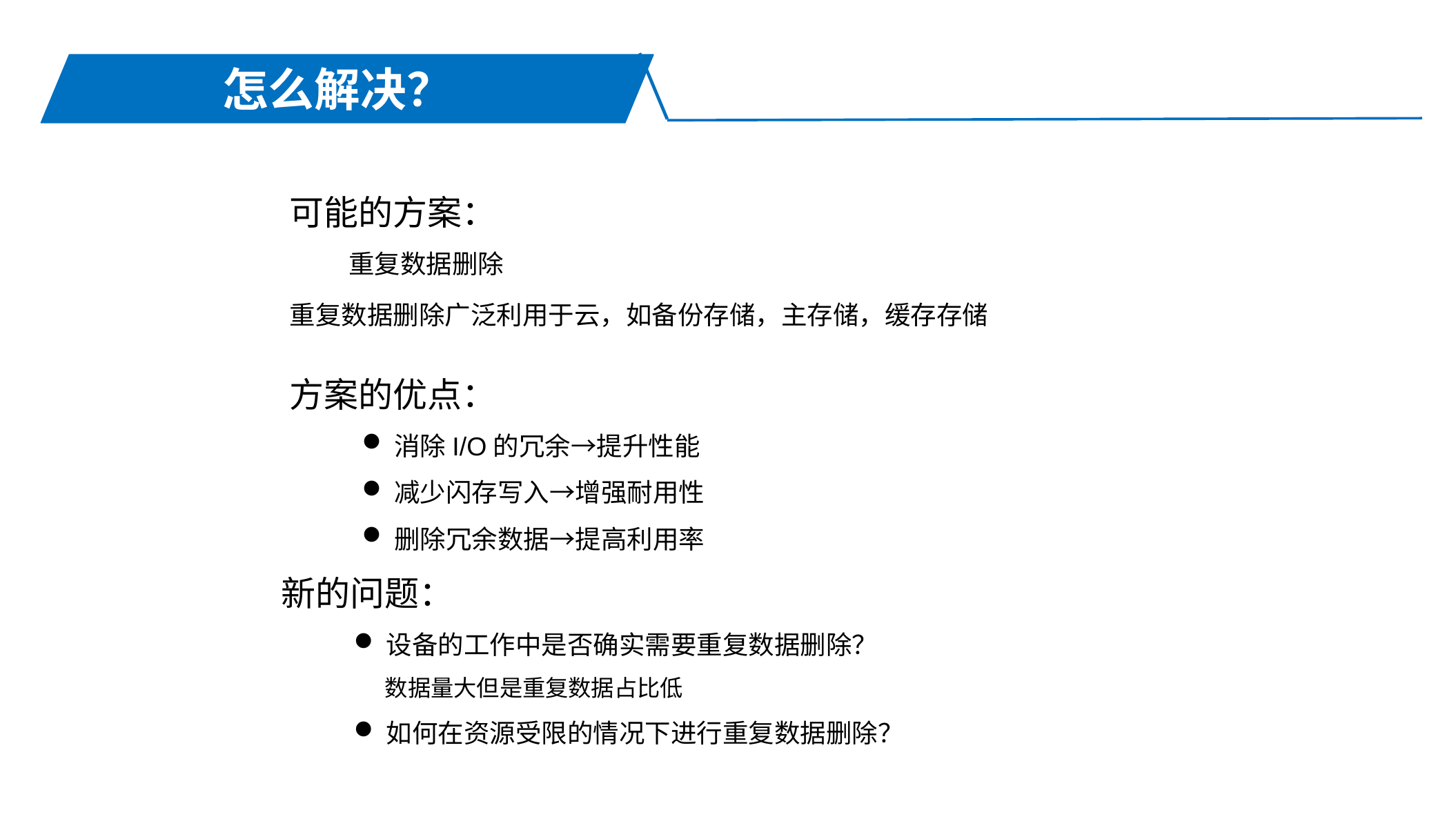

怎么解决？
可能的方案：
         重复数据删除
重复数据删除广泛利用于云，如备份存储，主存储，缓存存储
方案的优点：
消除I/O的冗余→提升性能
减少闪存写入→增强耐用性
删除冗余数据→提高利用率

新的问题：
设备的工作中是否确实需要重复数据删除？
	数据量大但是重复数据占比低
如何在资源受限的情况下进行重复数据删除？